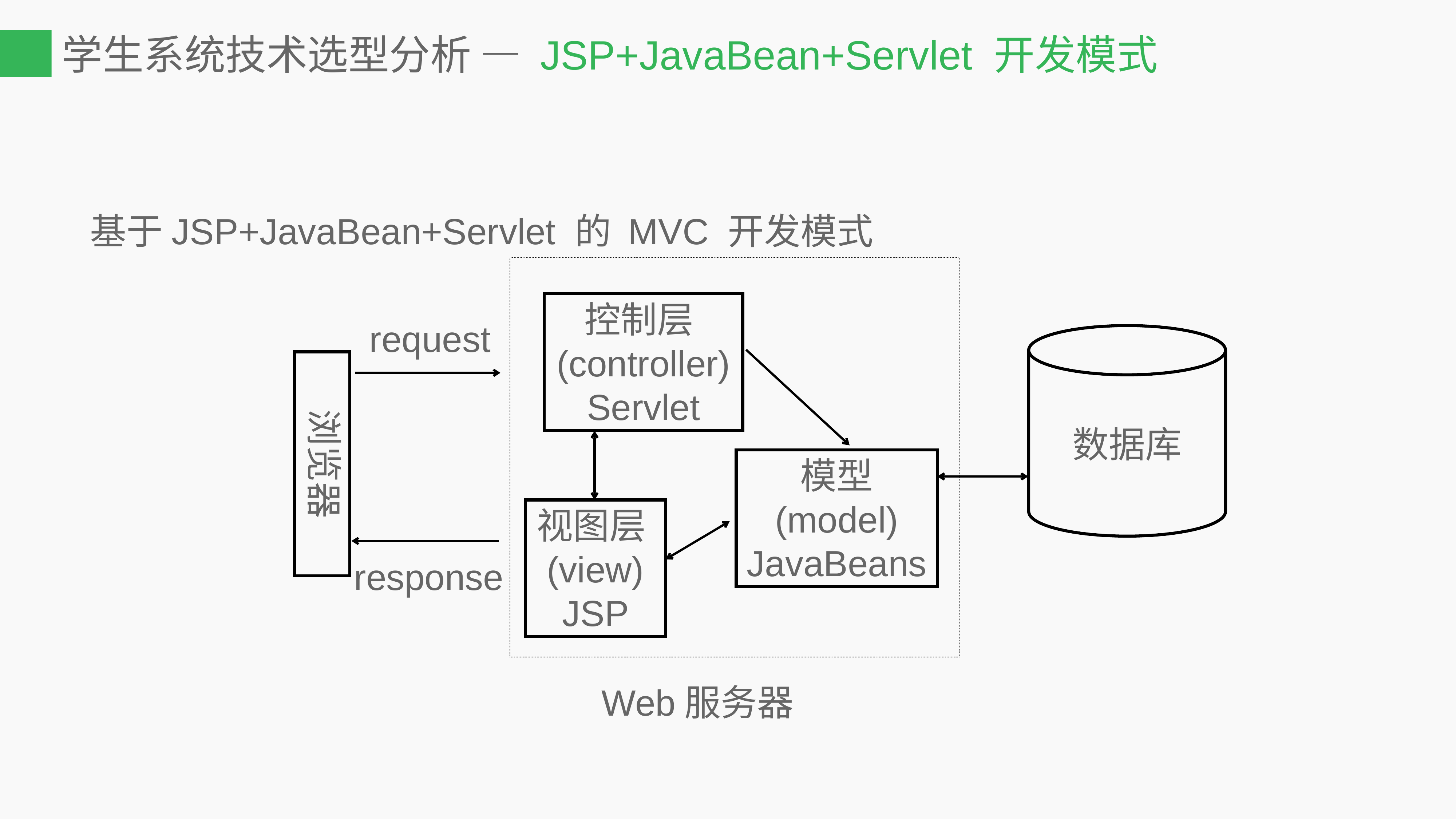

# 学生系统技术选型分析 — JSP+JavaBean+Servlet 开发模式
  基于JSP+JavaBean+Servlet 的 MVC 开发模式

控制层(controller)
Servlet
request

数据库

浏览器
模型
(model)
JavaBeans
视图层(view)
JSP
response
Web服务器